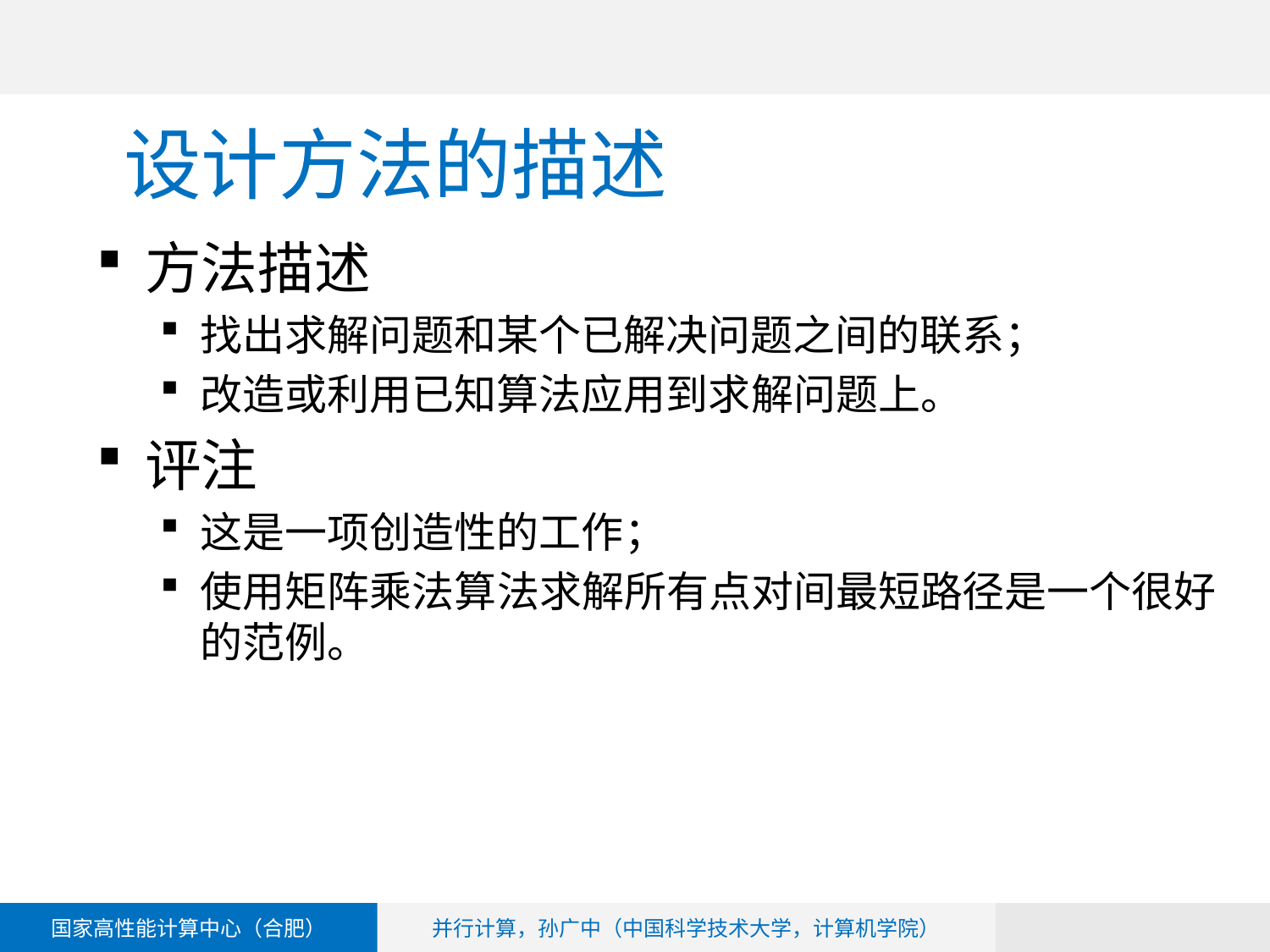

# 设计方法的描述
方法描述
找出求解问题和某个已解决问题之间的联系；
改造或利用已知算法应用到求解问题上。
评注
这是一项创造性的工作；
使用矩阵乘法算法求解所有点对间最短路径是一个很好的范例。
17